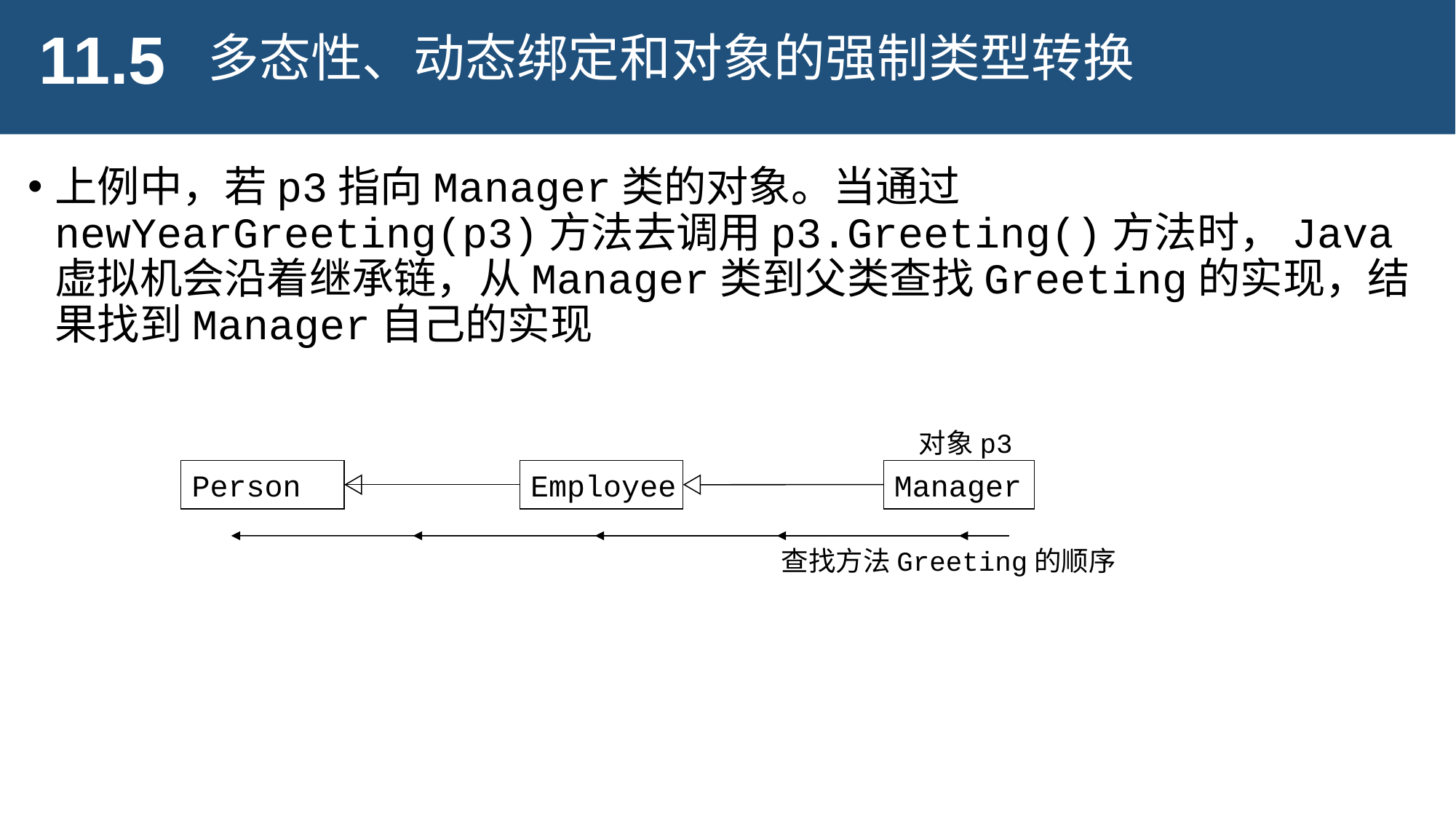

11.5
多态性、动态绑定和对象的强制类型转换
上例中，若p3指向Manager类的对象。当通过newYearGreeting(p3)方法去调用p3.Greeting()方法时，Java虚拟机会沿着继承链，从Manager类到父类查找Greeting的实现，结果找到Manager自己的实现

对象p3
Person
Employee
Manager

查找方法Greeting的顺序